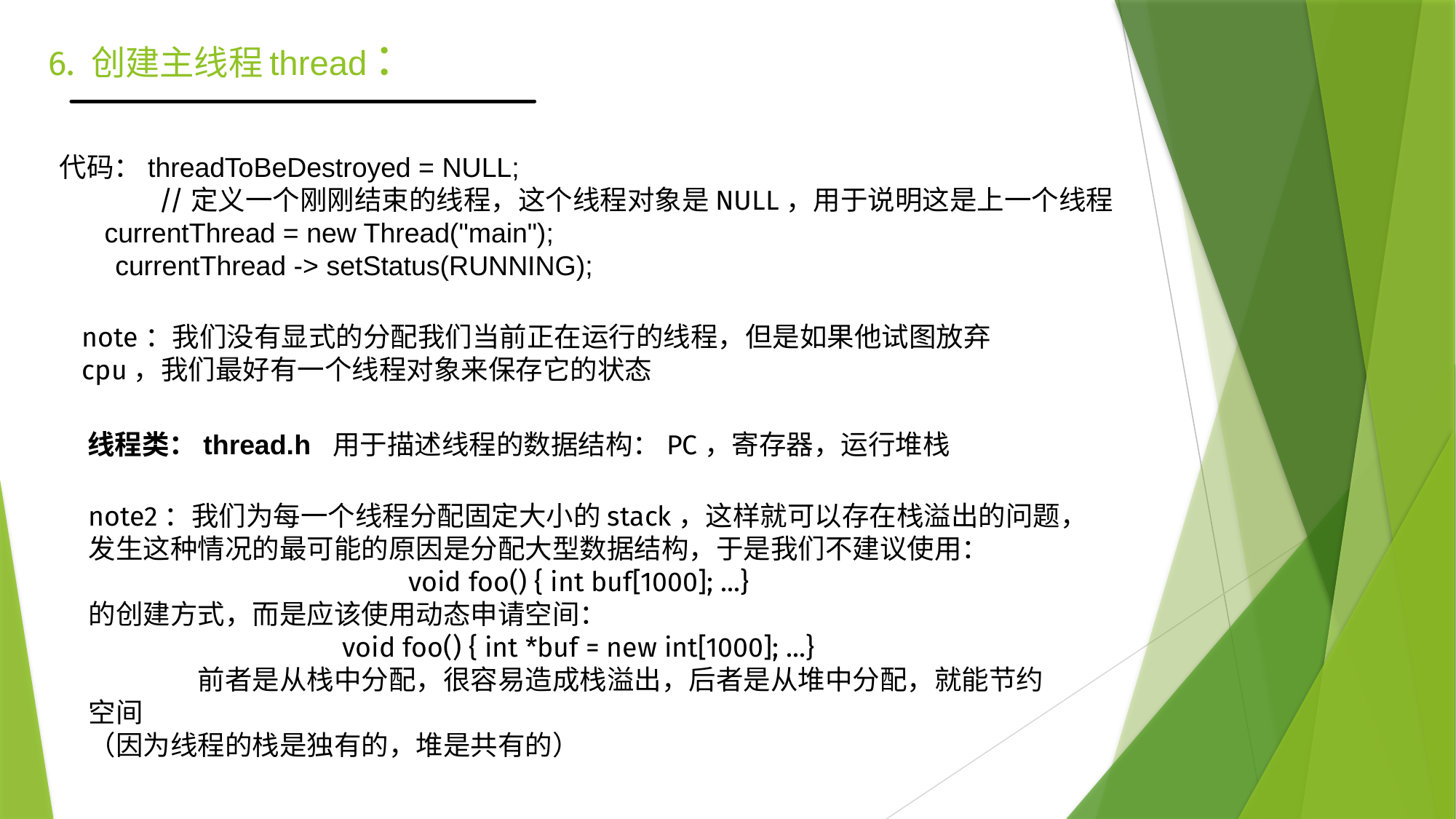

# 6. 创建主线程thread：
    代码：threadToBeDestroyed = NULL;
                  //定义一个刚刚结束的线程，这个线程对象是NULL，用于说明这是上一个线程
          currentThread = new Thread("main");
       currentThread -> setStatus(RUNNING);
note：我们没有显式的分配我们当前正在运行的线程，但是如果他试图放弃cpu，我们最好有一个线程对象来保存它的状态

线程类：thread.h  用于描述线程的数据结构：PC，寄存器，运行堆栈
note2：我们为每一个线程分配固定大小的stack，这样就可以存在栈溢出的问题，发生这种情况的最可能的原因是分配大型数据结构，于是我们不建议使用：
void foo() { int buf[1000]; ...}
的创建方式，而是应该使用动态申请空间：
void foo() { int *buf = new int[1000]; ...}
	前者是从栈中分配，很容易造成栈溢出，后者是从堆中分配，就能节约空间
（因为线程的栈是独有的，堆是共有的）